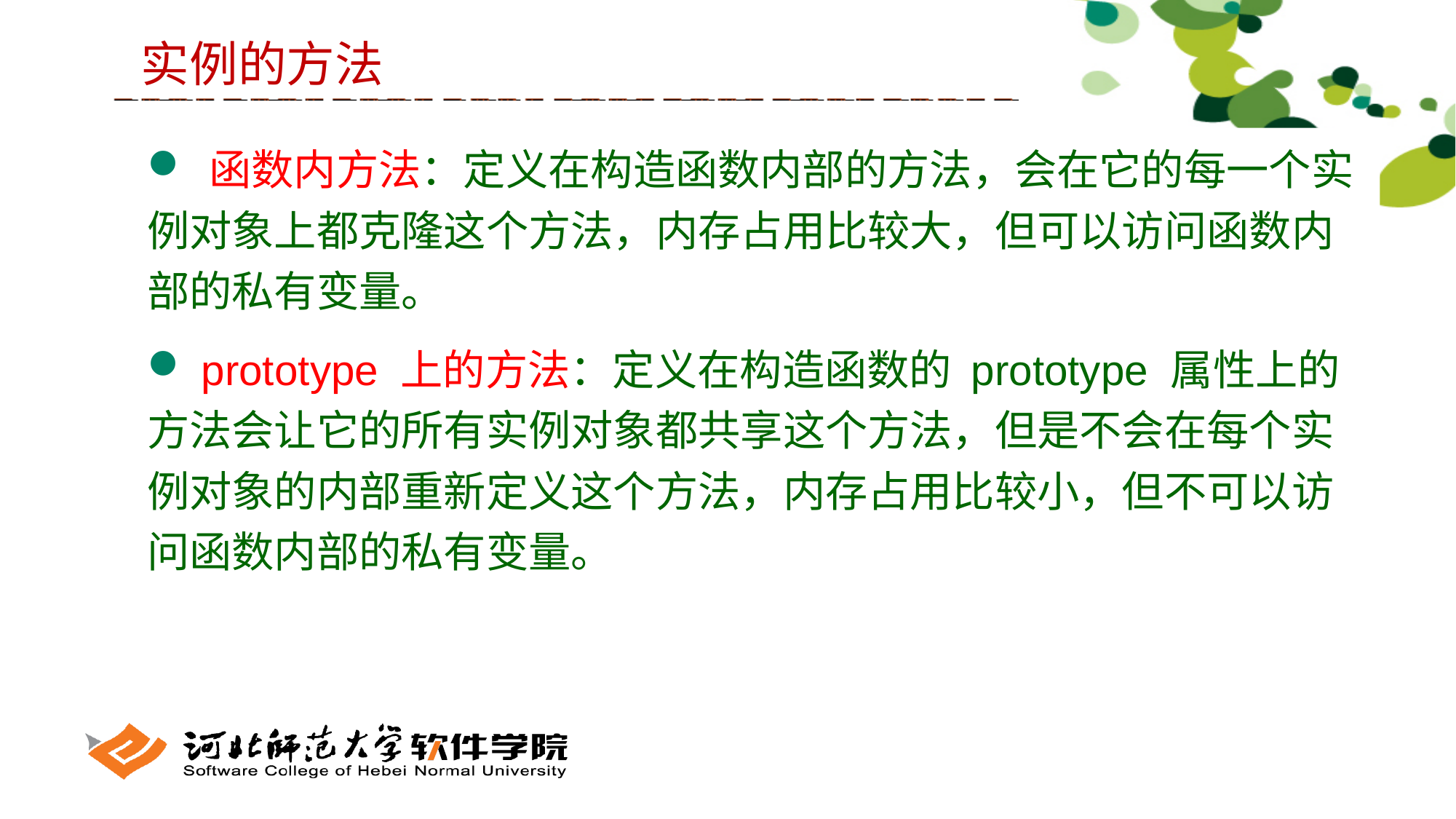

实例的方法
 函数内方法：定义在构造函数内部的方法，会在它的每一个实例对象上都克隆这个方法，内存占用比较大，但可以访问函数内部的私有变量。
 prototype 上的方法：定义在构造函数的 prototype 属性上的方法会让它的所有实例对象都共享这个方法，但是不会在每个实例对象的内部重新定义这个方法，内存占用比较小，但不可以访问函数内部的私有变量。